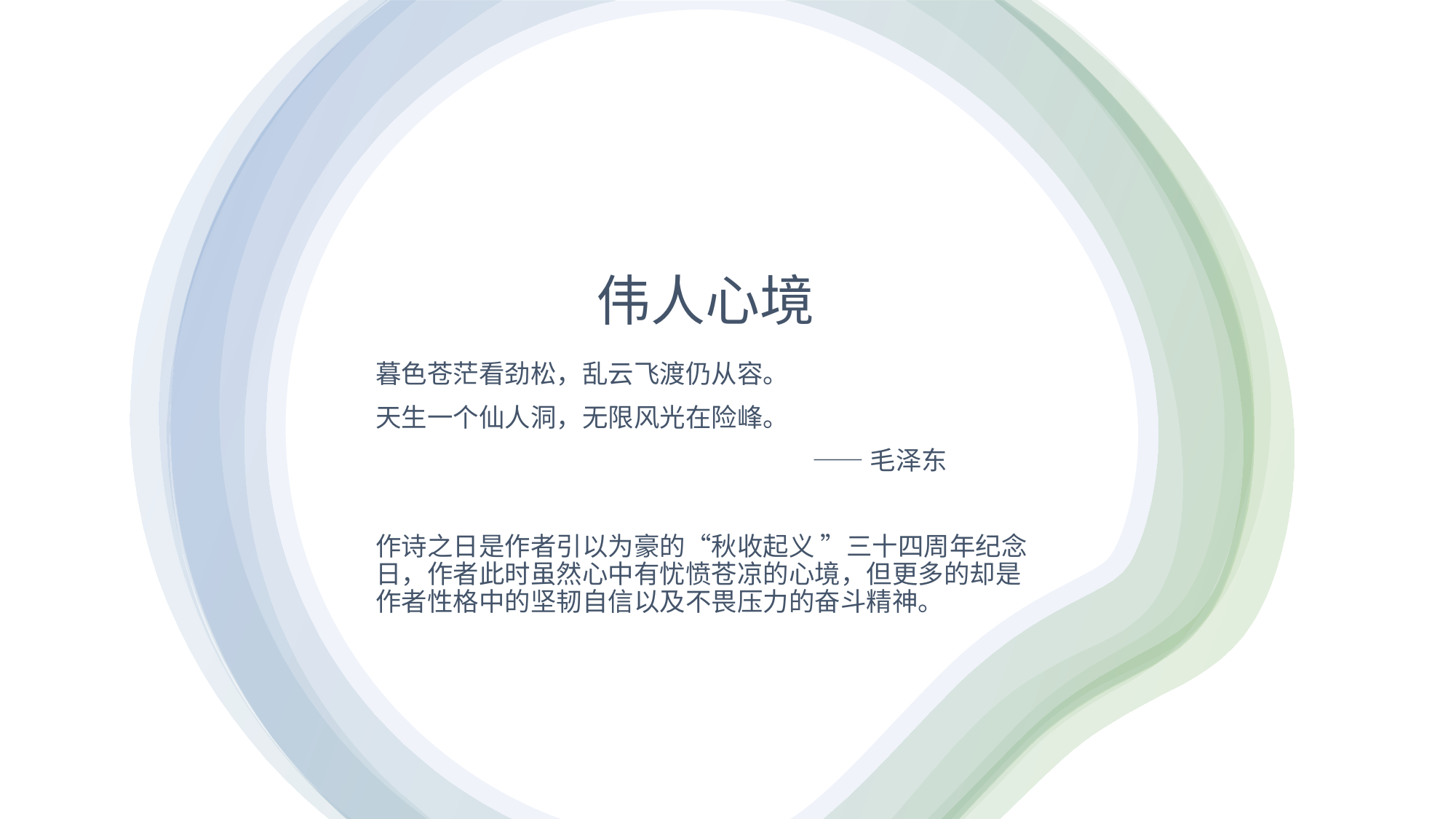

# 伟人心境
暮色苍茫看劲松，乱云飞渡仍从容。
天生一个仙人洞，无限风光在险峰。
				——毛泽东

作诗之日是作者引以为豪的“秋收起义 ”三十四周年纪念日，作者此时虽然心中有忧愤苍凉的心境，但更多的却是作者性格中的坚韧自信以及不畏压力的奋斗精神。